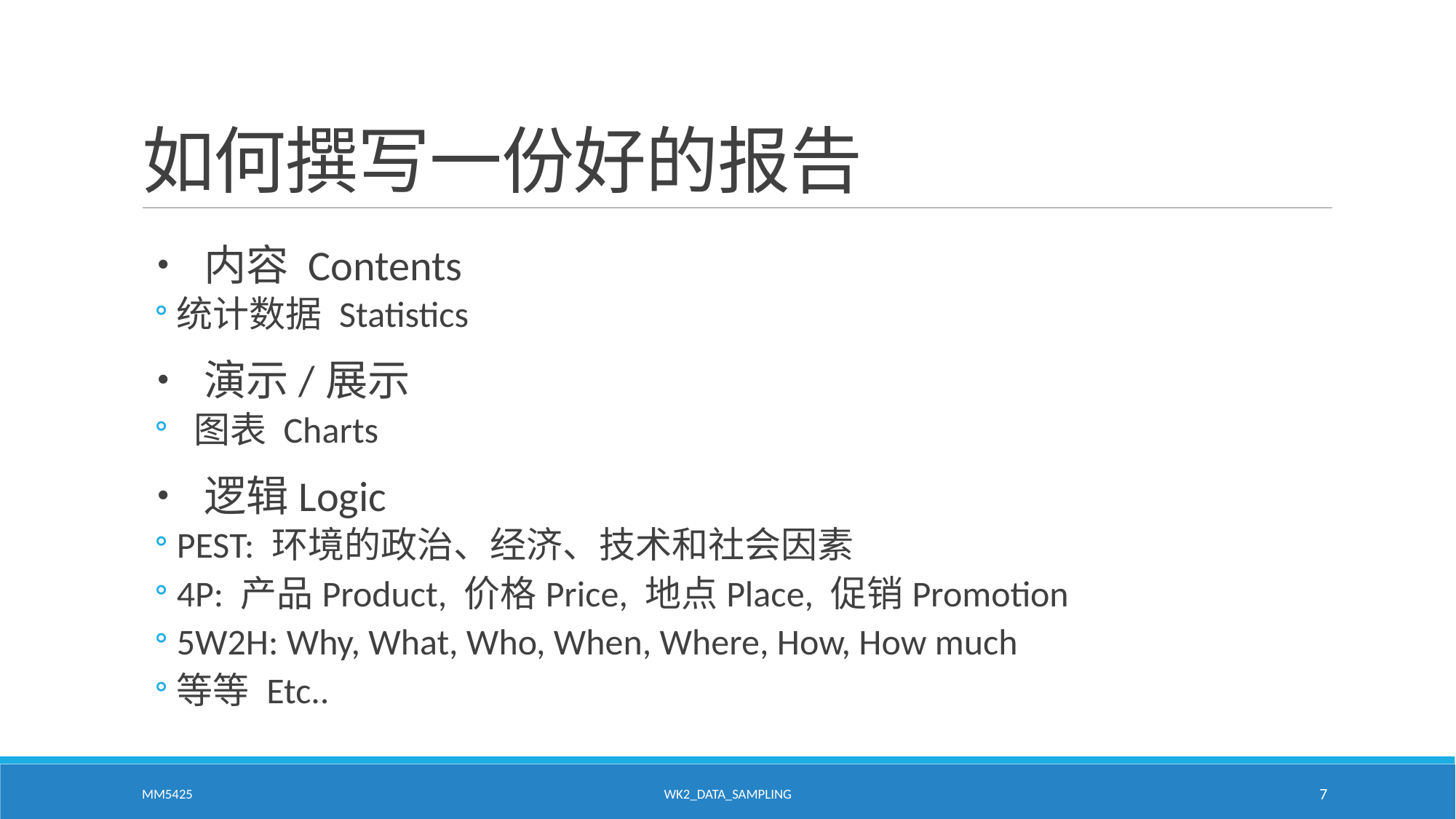

# 如何撰写一份好的报告
• 内容 Contents
统计数据 Statistics
• 演示/展示
 图表 Charts
• 逻辑Logic
PEST: 环境的政治、经济、技术和社会因素
4P: 产品Product, 价格Price, 地点Place, 促销Promotion
5W2H: Why, What, Who, When, Where, How, How much
等等 Etc..

MM5425
WK2_Data_Sampling
7